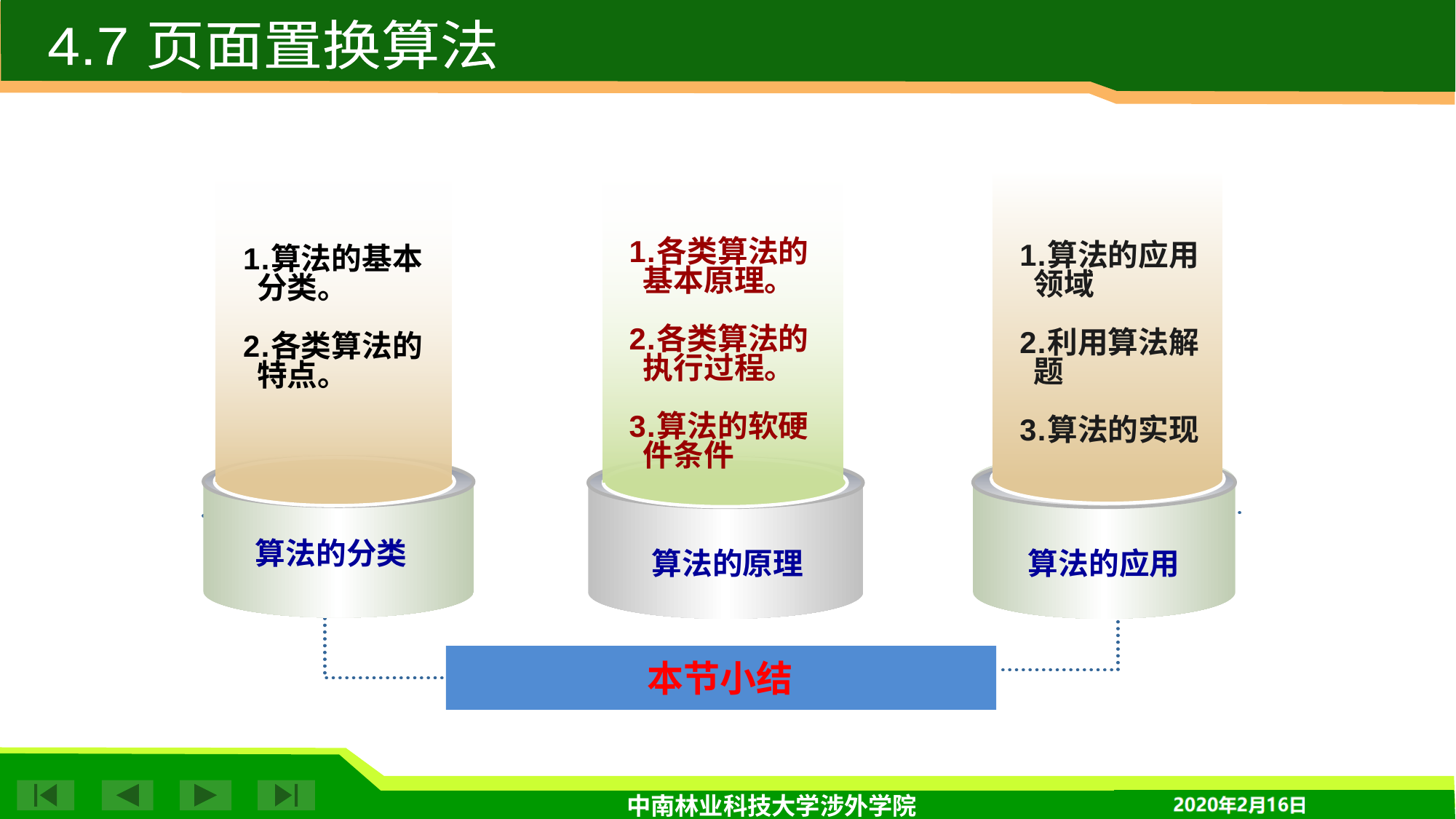

4.7 页面置换算法

各类算法的基本原理。

各类算法的执行过程。

算法的软硬件条件
算法的应用领域

利用算法解题

算法的实现
算法的基本分类。

各类算法的特点。

算法的分类
算法的原理
算法的应用

本节小结